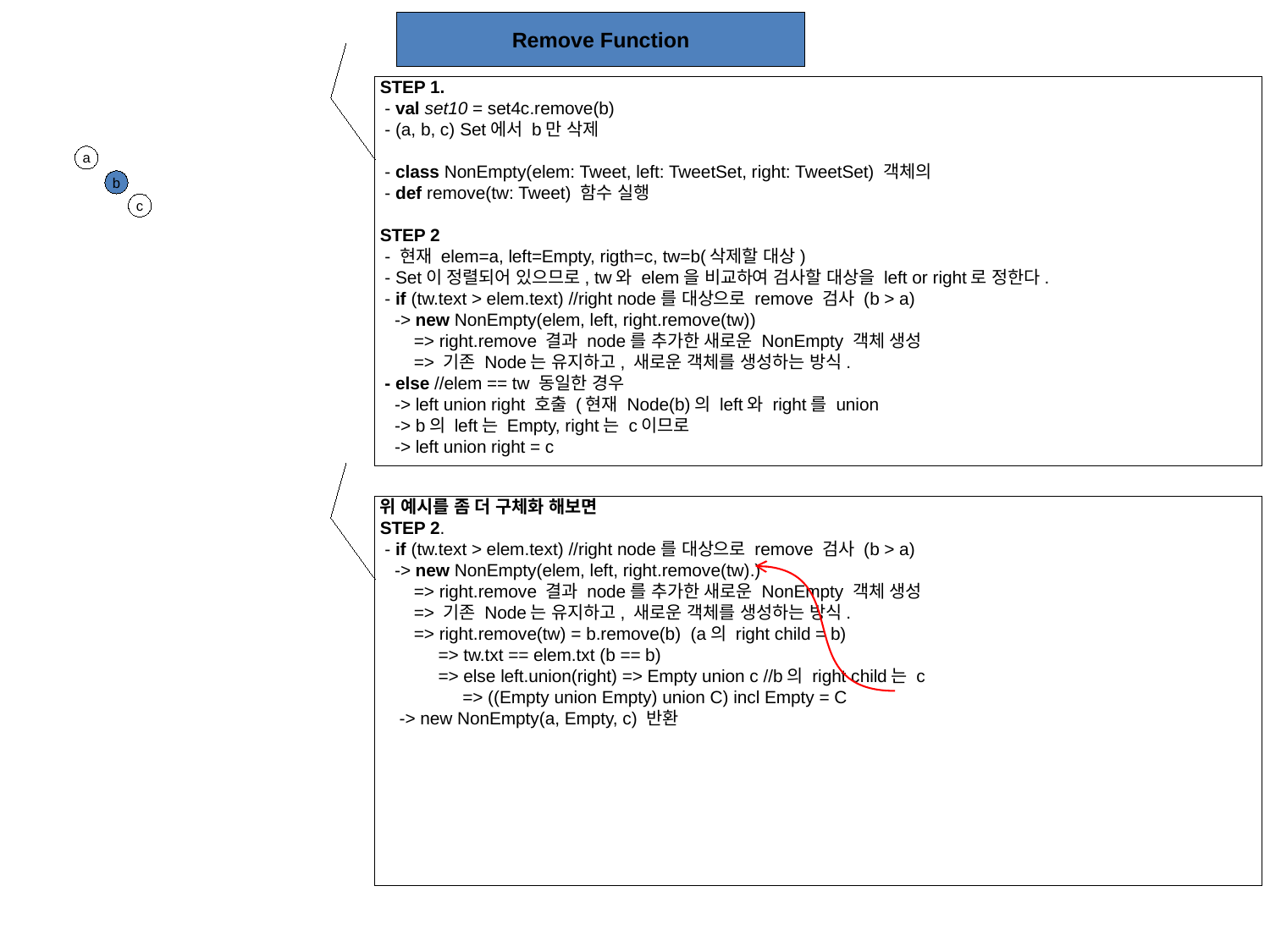

Remove Function
STEP 1.
 - val set10 = set4c.remove(b)
 - (a, b, c) Set에서 b만 삭제

 - class NonEmpty(elem: Tweet, left: TweetSet, right: TweetSet) 객체의
 - def remove(tw: Tweet) 함수 실행

STEP 2
 - 현재 elem=a, left=Empty, rigth=c, tw=b(삭제할 대상)
 - Set이 정렬되어 있으므로, tw와 elem을 비교하여 검사할 대상을 left or right로 정한다.
 - if (tw.text > elem.text) //right node를 대상으로 remove 검사 (b > a)
   -> new NonEmpty(elem, left, right.remove(tw))
       => right.remove 결과 node를 추가한 새로운 NonEmpty 객체 생성
       => 기존 Node는 유지하고, 새로운 객체를 생성하는 방식.
 - else //elem == tw 동일한 경우
   -> left union right 호출 (현재 Node(b)의 left와 right를 union
   -> b의 left는 Empty, right는 c이므로
   -> left union right = c

a
b
c
위 예시를 좀 더 구체화 해보면
STEP 2.
 - if (tw.text > elem.text) //right node를 대상으로 remove 검사 (b > a)
   -> new NonEmpty(elem, left, right.remove(tw).)
       => right.remove 결과 node를 추가한 새로운 NonEmpty 객체 생성
       => 기존 Node는 유지하고, 새로운 객체를 생성하는 방식.
       => right.remove(tw) = b.remove(b)  (a의 right child = b)
            => tw.txt == elem.txt (b == b)
            => else left.union(right) => Empty union c //b의 right child는 c
                 => ((Empty union Empty) union C) incl Empty = C
    -> new NonEmpty(a, Empty, c) 반환